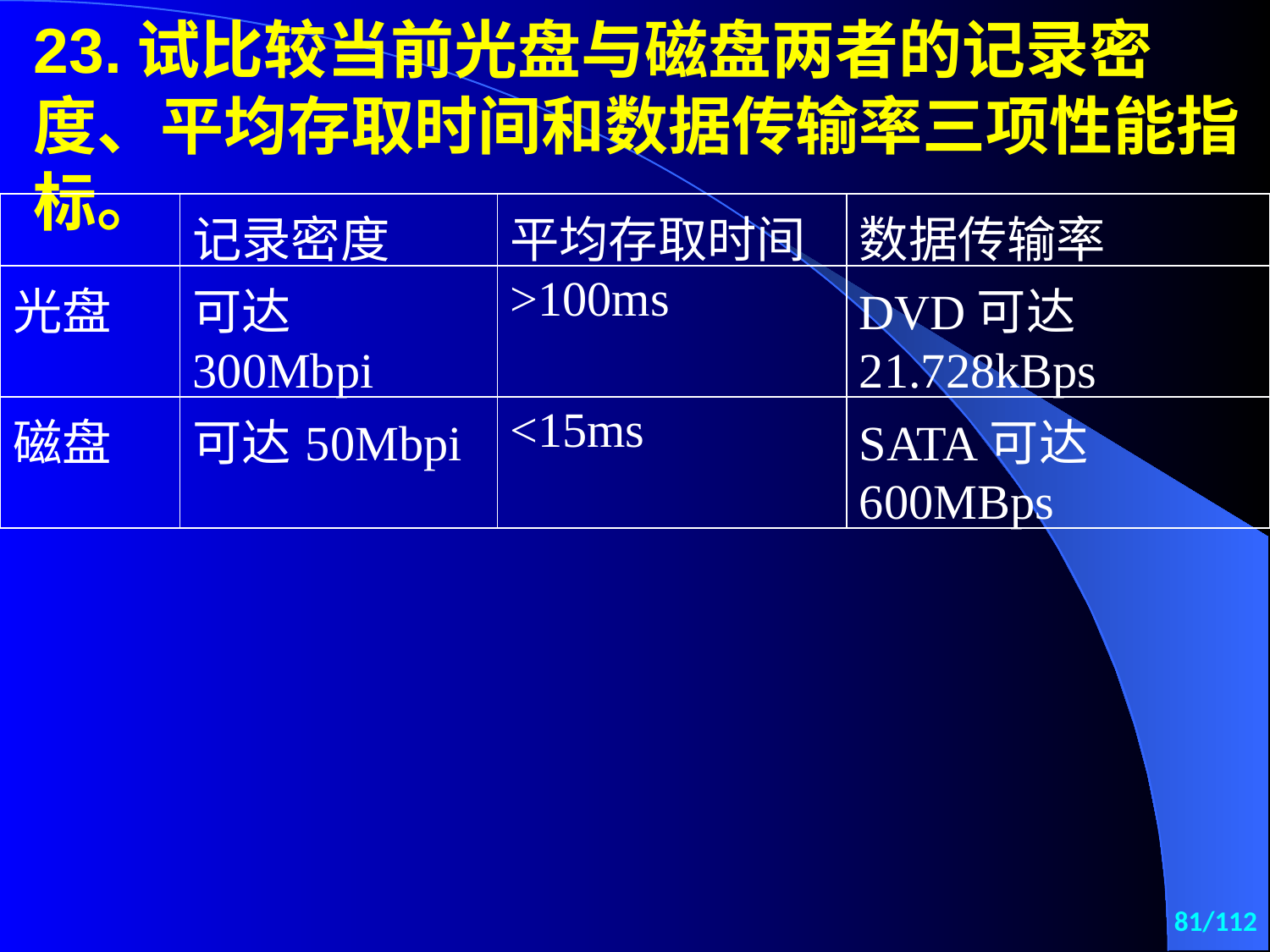

23.试比较当前光盘与磁盘两者的记录密度、平均存取时间和数据传输率三项性能指标。
|  | 记录密度 | 平均存取时间 | 数据传输率 |
| --- | --- | --- | --- |
| 光盘 | 可达300Mbpi | >100ms | DVD可达21.728kBps |
| 磁盘 | 可达50Mbpi | <15ms | SATA可达600MBps |
81/112